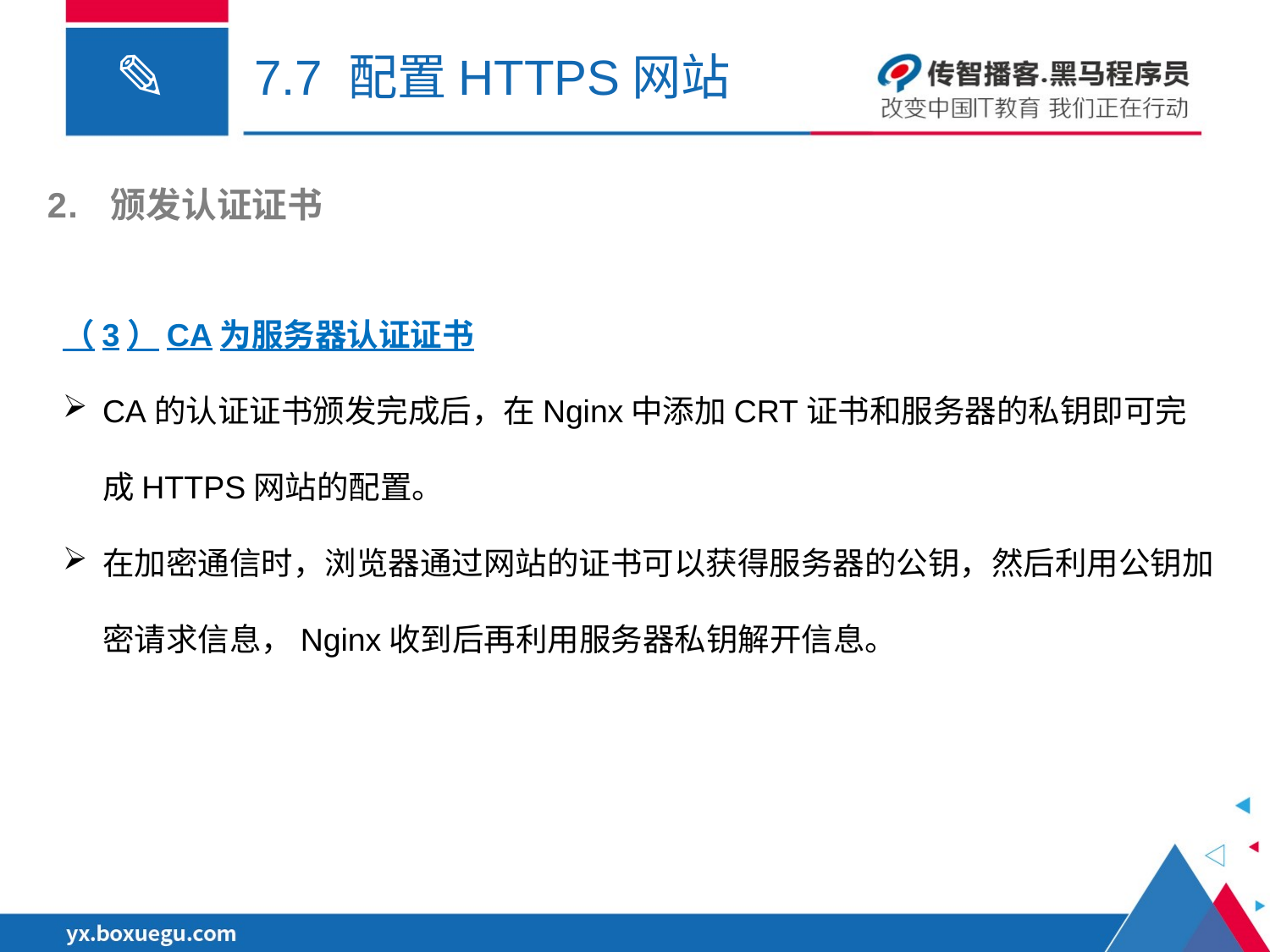

# 7.7 配置HTTPS网站
颁发认证证书
（3）CA为服务器认证证书
CA的认证证书颁发完成后，在Nginx中添加CRT证书和服务器的私钥即可完成HTTPS网站的配置。
在加密通信时，浏览器通过网站的证书可以获得服务器的公钥，然后利用公钥加密请求信息，Nginx收到后再利用服务器私钥解开信息。